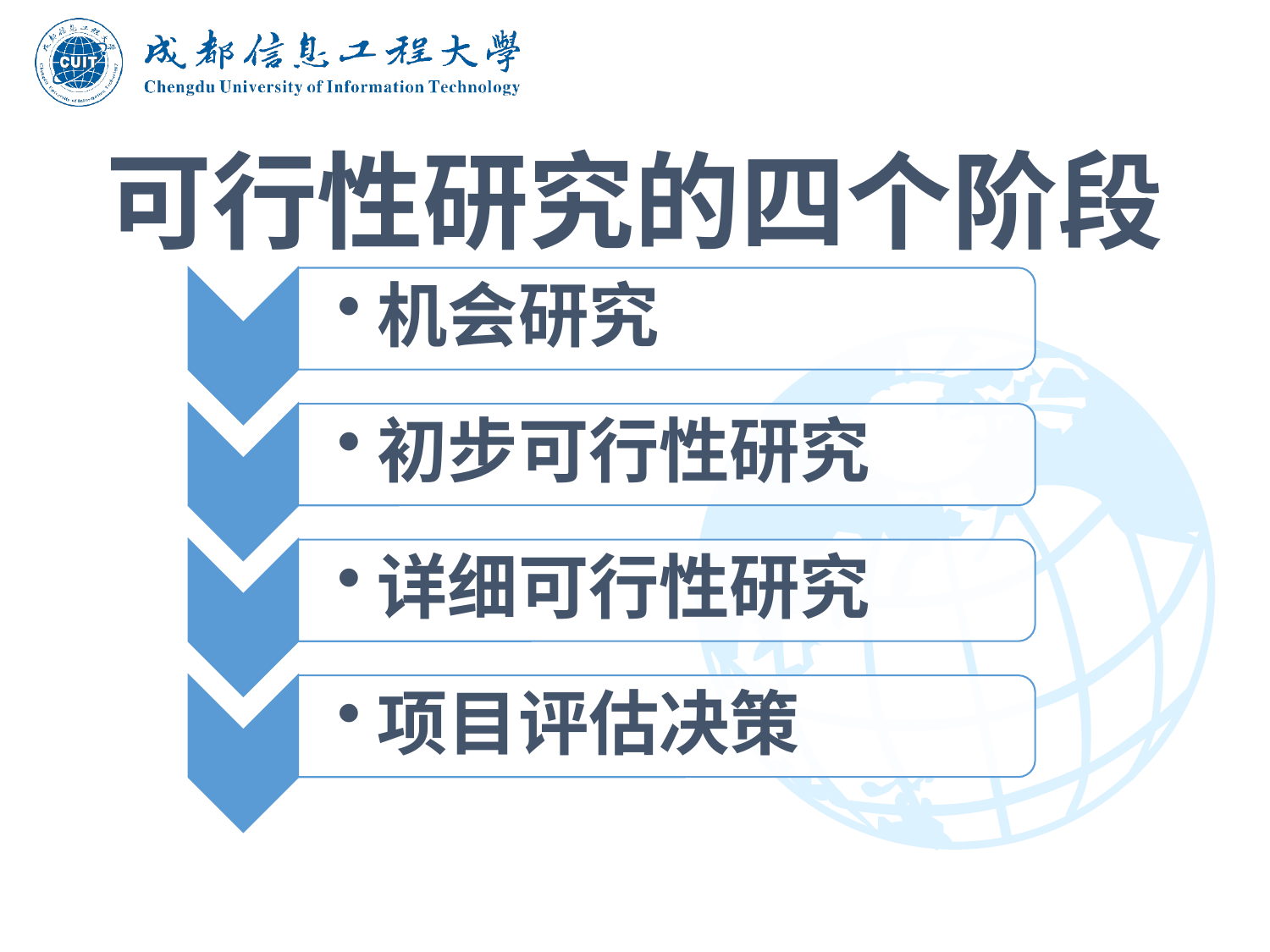

可行性研究的四个阶段

机会研究

初步可行性研究

详细可行性研究

项目评估决策